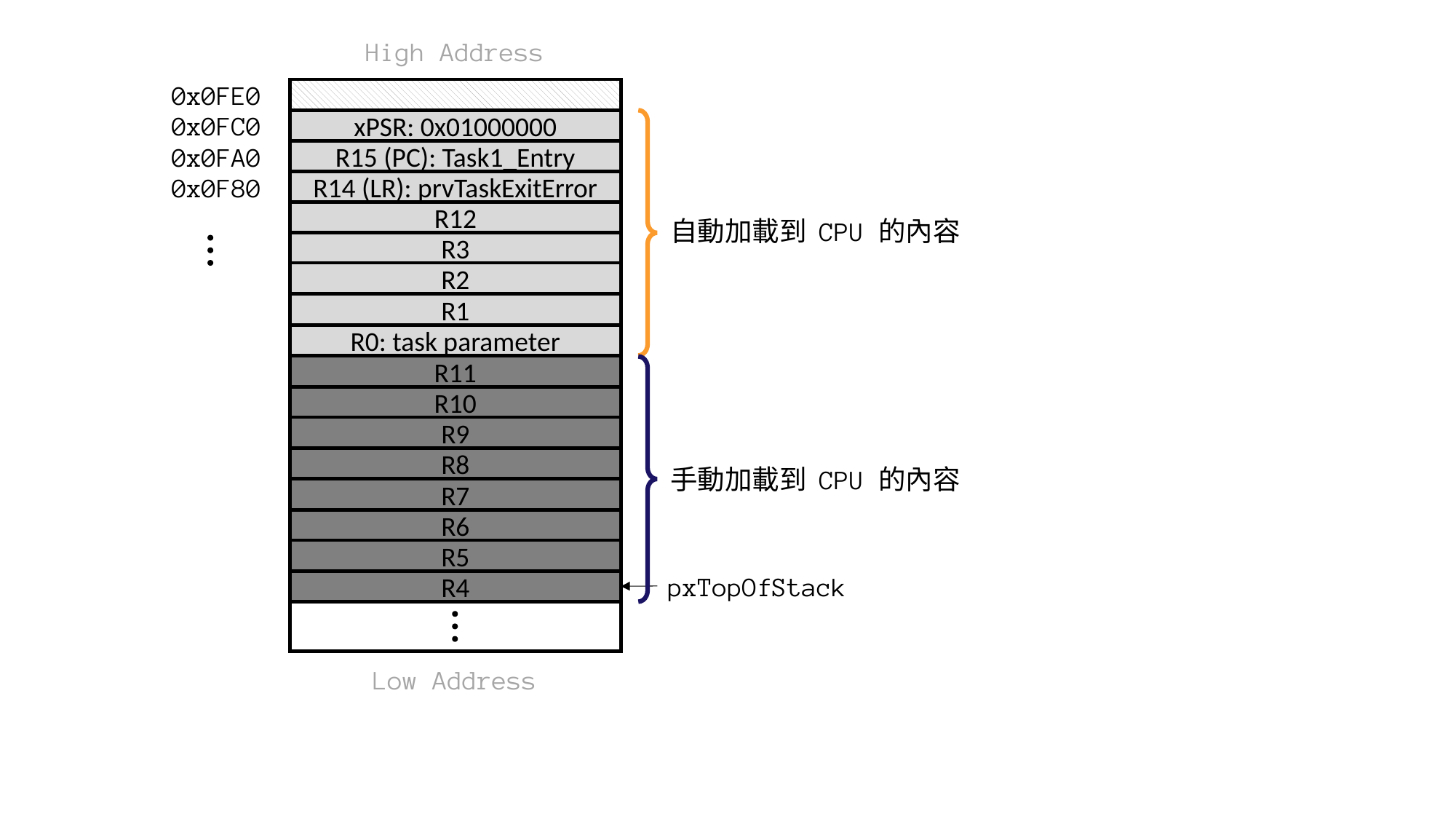

High Address
0x0FE0

0x0FC0

xPSR: 0x01000000
0x0FA0
R15 (PC): Task1_Entry
0x0F80
R14 (LR): prvTaskExitError
R12
自動加載到 CPU 的內容
R3

R2
R1
R0: task parameter
R11

R10
R9
R8
手動加載到 CPU 的內容
R7
R6
R5
pxTopOfStack
R4

Low Address